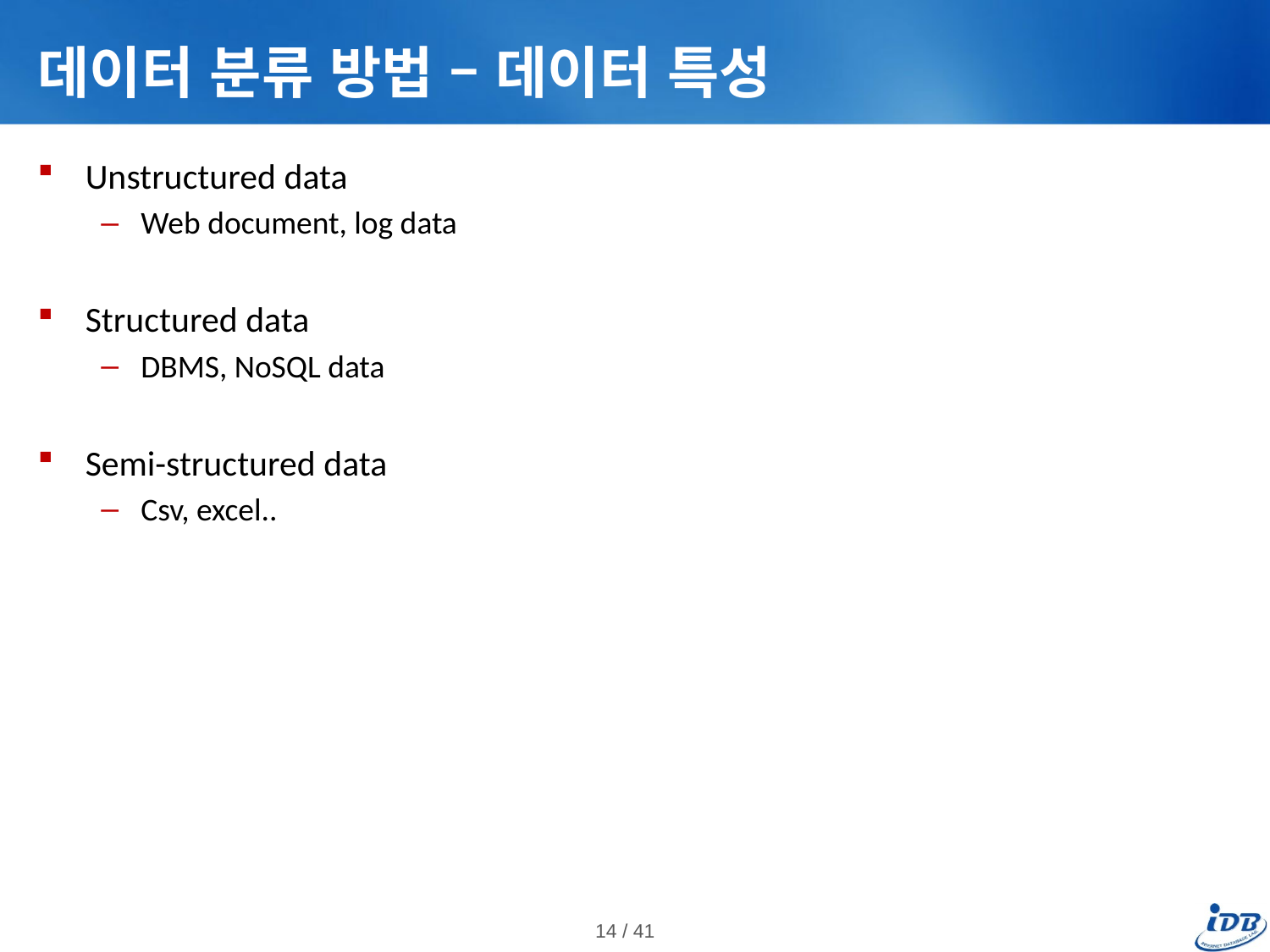

# 데이터 분류 방법 – 데이터 특성
Unstructured data
Web document, log data

Structured data
DBMS, NoSQL data

Semi-structured data
Csv, excel..